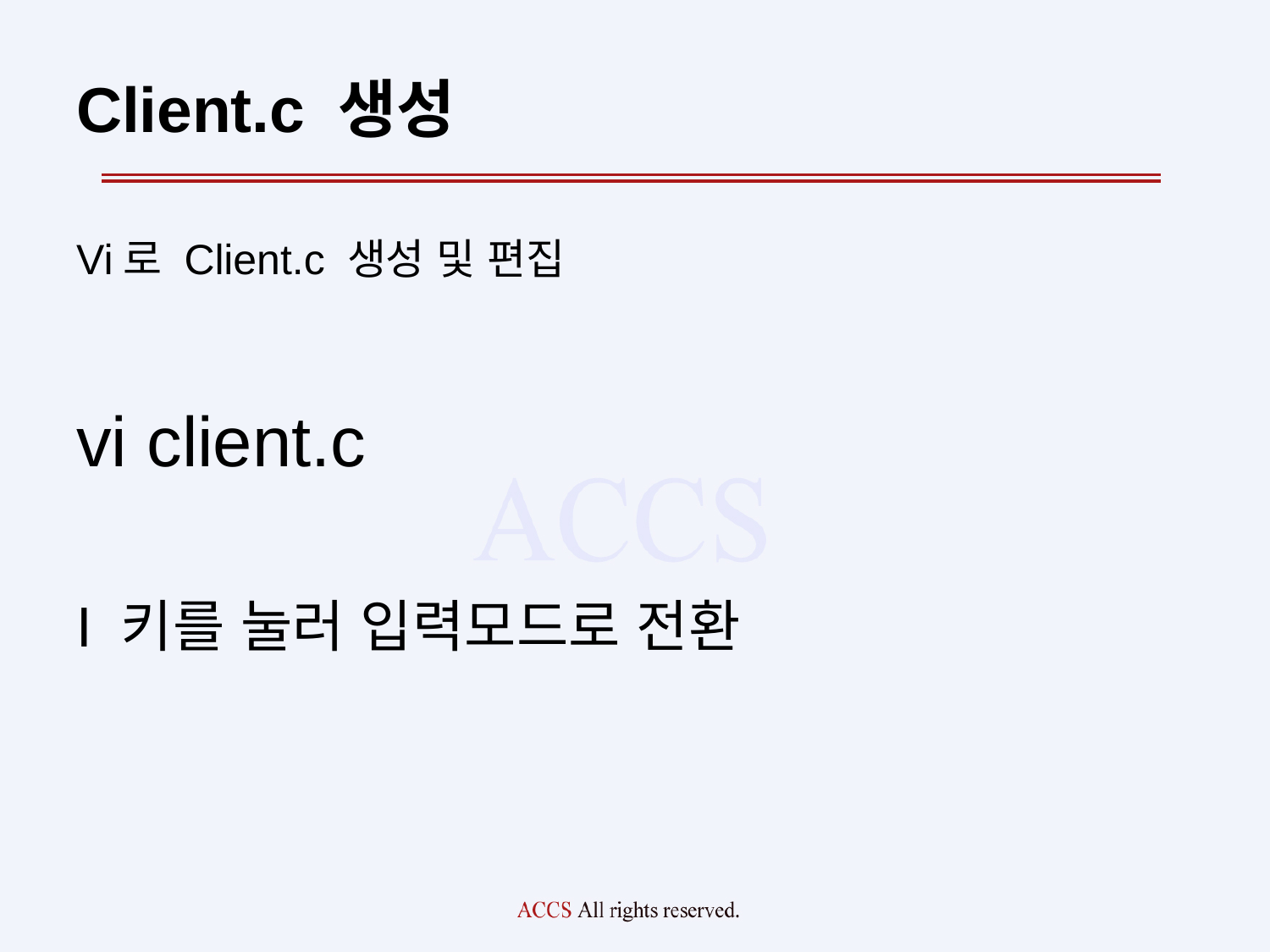

# Client.c 생성
Vi로 Client.c 생성 및 편집

vi client.c

I 키를 눌러 입력모드로 전환